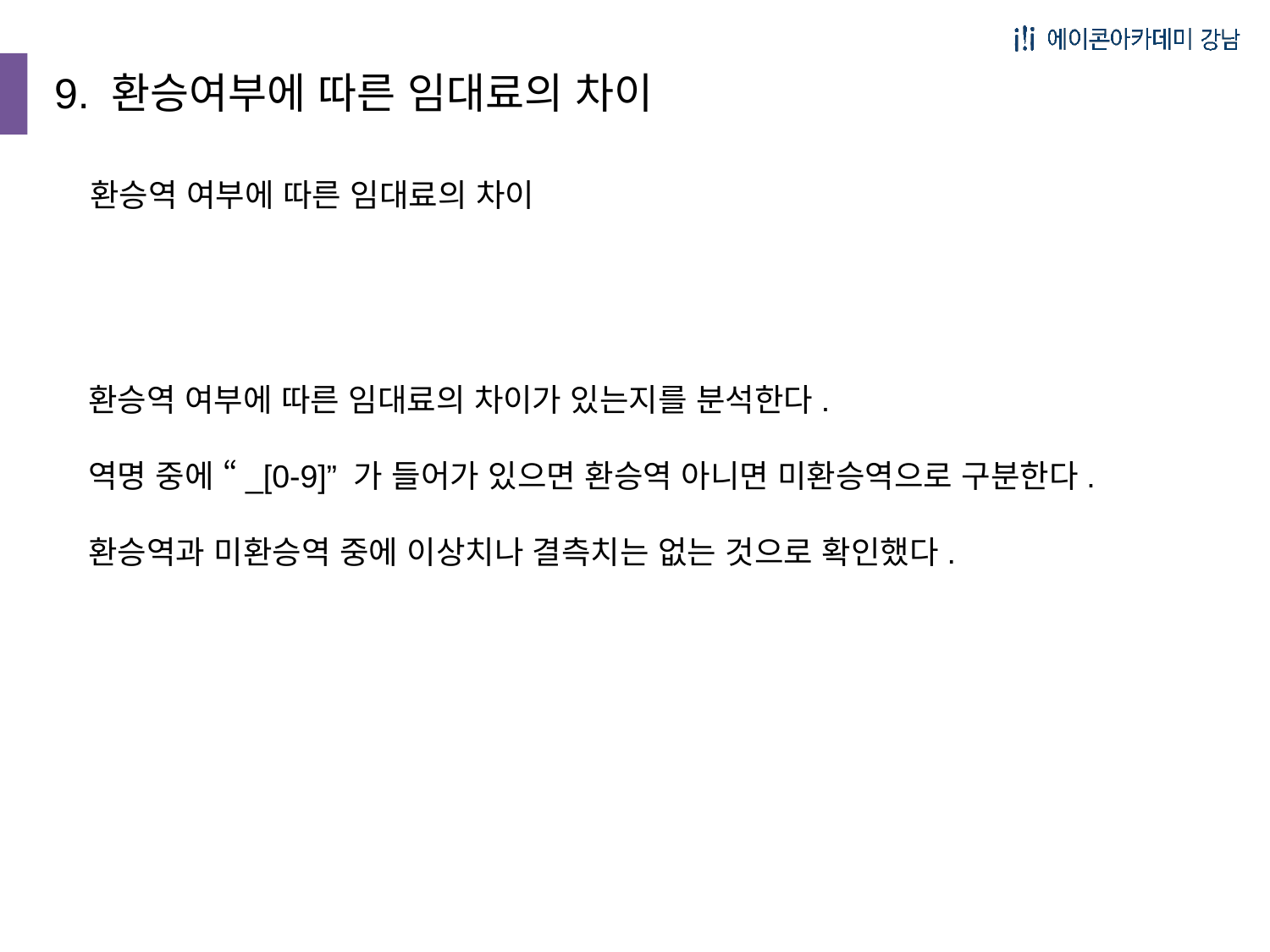

9. 환승여부에 따른 임대료의 차이
환승역 여부에 따른 임대료의 차이
환승역 여부에 따른 임대료의 차이가 있는지를 분석한다.

역명 중에 “_[0-9]” 가 들어가 있으면 환승역 아니면 미환승역으로 구분한다.

환승역과 미환승역 중에 이상치나 결측치는 없는 것으로 확인했다.